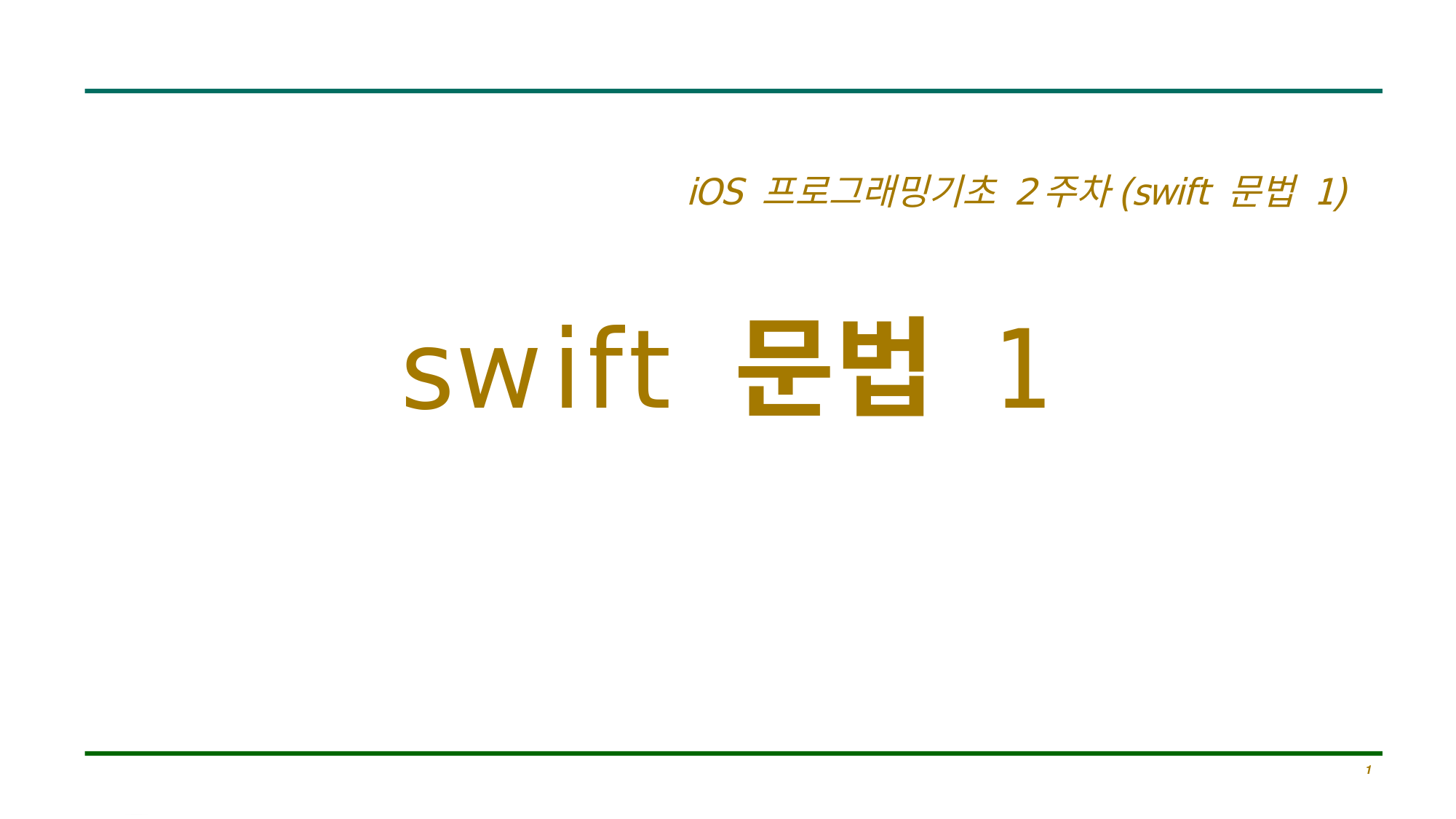

iOS 프로그래밍기초 2주차(swift 문법 1)
# swift 문법 1